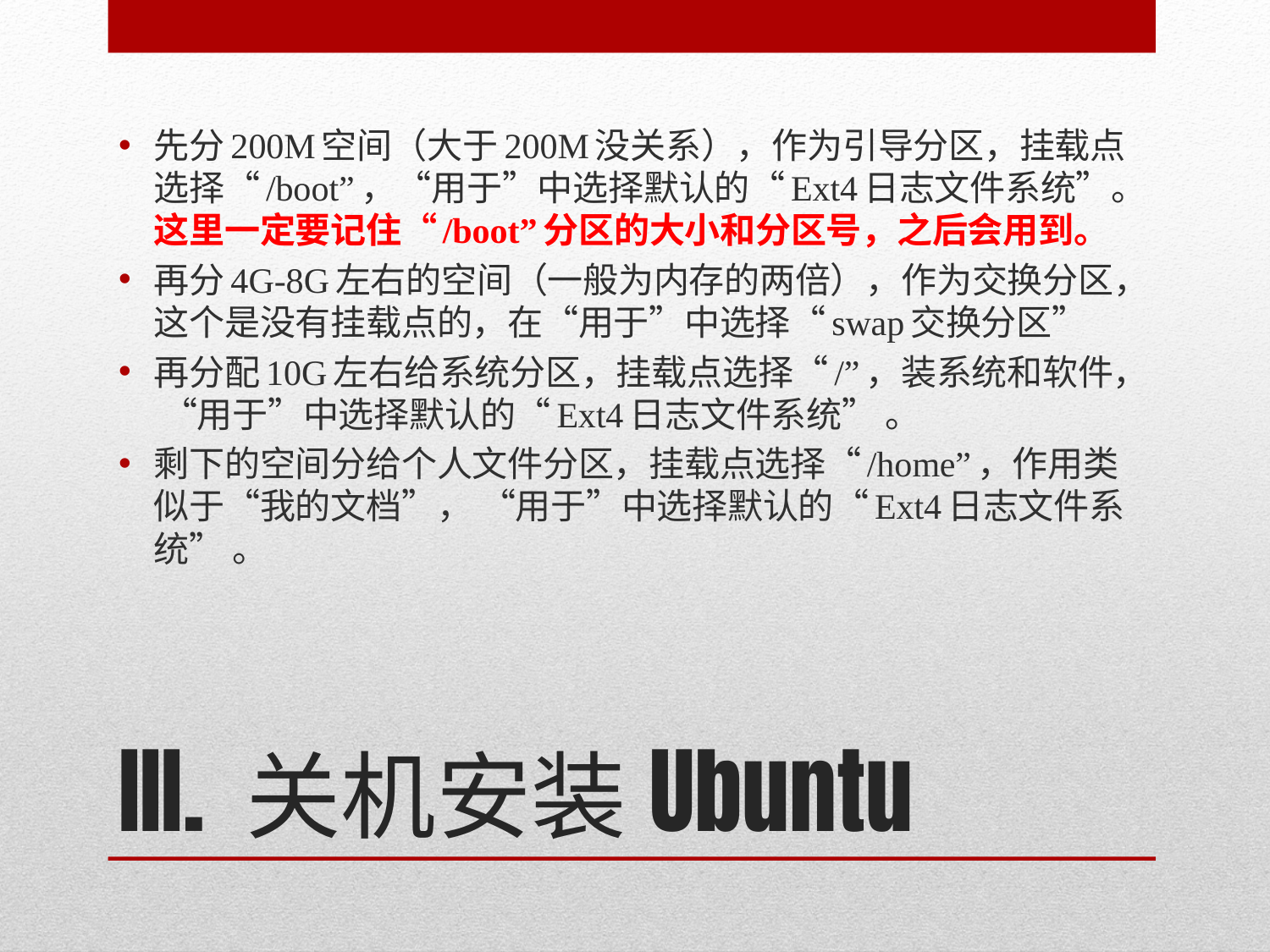

先分200M空间（大于200M没关系），作为引导分区，挂载点选择“/boot”，“用于”中选择默认的“Ext4日志文件系统”。这里一定要记住“/boot”分区的大小和分区号，之后会用到。
再分4G-8G左右的空间（一般为内存的两倍），作为交换分区，这个是没有挂载点的，在“用于”中选择“swap交换分区”
再分配10G左右给系统分区，挂载点选择“/”，装系统和软件， “用于”中选择默认的“Ext4日志文件系统” 。
剩下的空间分给个人文件分区，挂载点选择“/home”，作用类似于“我的文档”， “用于”中选择默认的“Ext4日志文件系统” 。
# III.	关机安装Ubuntu